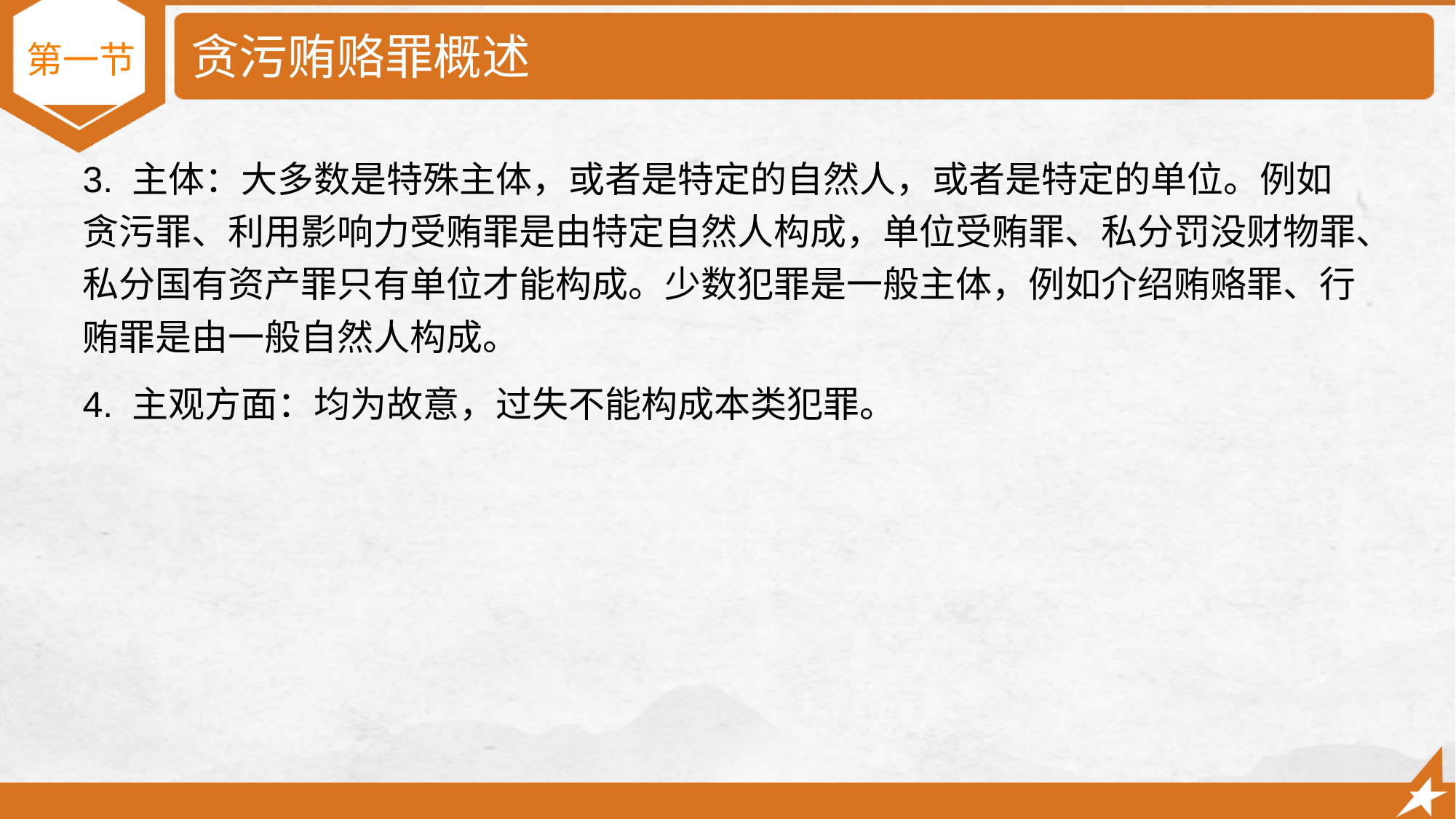

# 贪污贿赂罪概述
第一节
3. 主体：大多数是特殊主体，或者是特定的自然人，或者是特定的单位。例如贪污罪、利用影响力受贿罪是由特定自然人构成，单位受贿罪、私分罚没财物罪、私分国有资产罪只有单位才能构成。少数犯罪是一般主体，例如介绍贿赂罪、行贿罪是由一般自然人构成。
4. 主观方面：均为故意，过失不能构成本类犯罪。